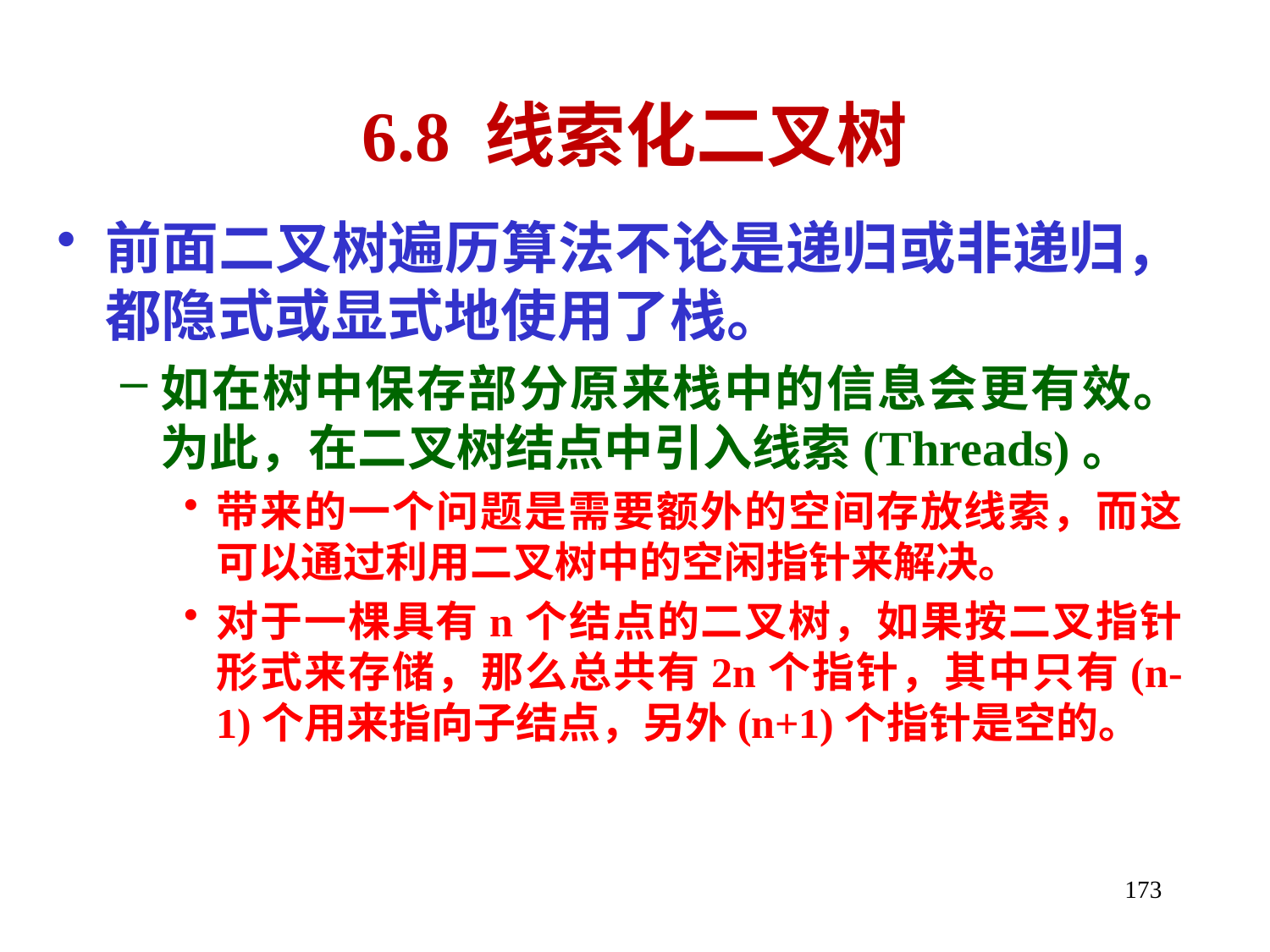

6.8 线索化二叉树
前面二叉树遍历算法不论是递归或非递归，都隐式或显式地使用了栈。
如在树中保存部分原来栈中的信息会更有效。为此，在二叉树结点中引入线索(Threads)。
带来的一个问题是需要额外的空间存放线索，而这可以通过利用二叉树中的空闲指针来解决。
对于一棵具有n个结点的二叉树，如果按二叉指针形式来存储，那么总共有2n个指针，其中只有(n-1)个用来指向子结点，另外(n+1)个指针是空的。
173